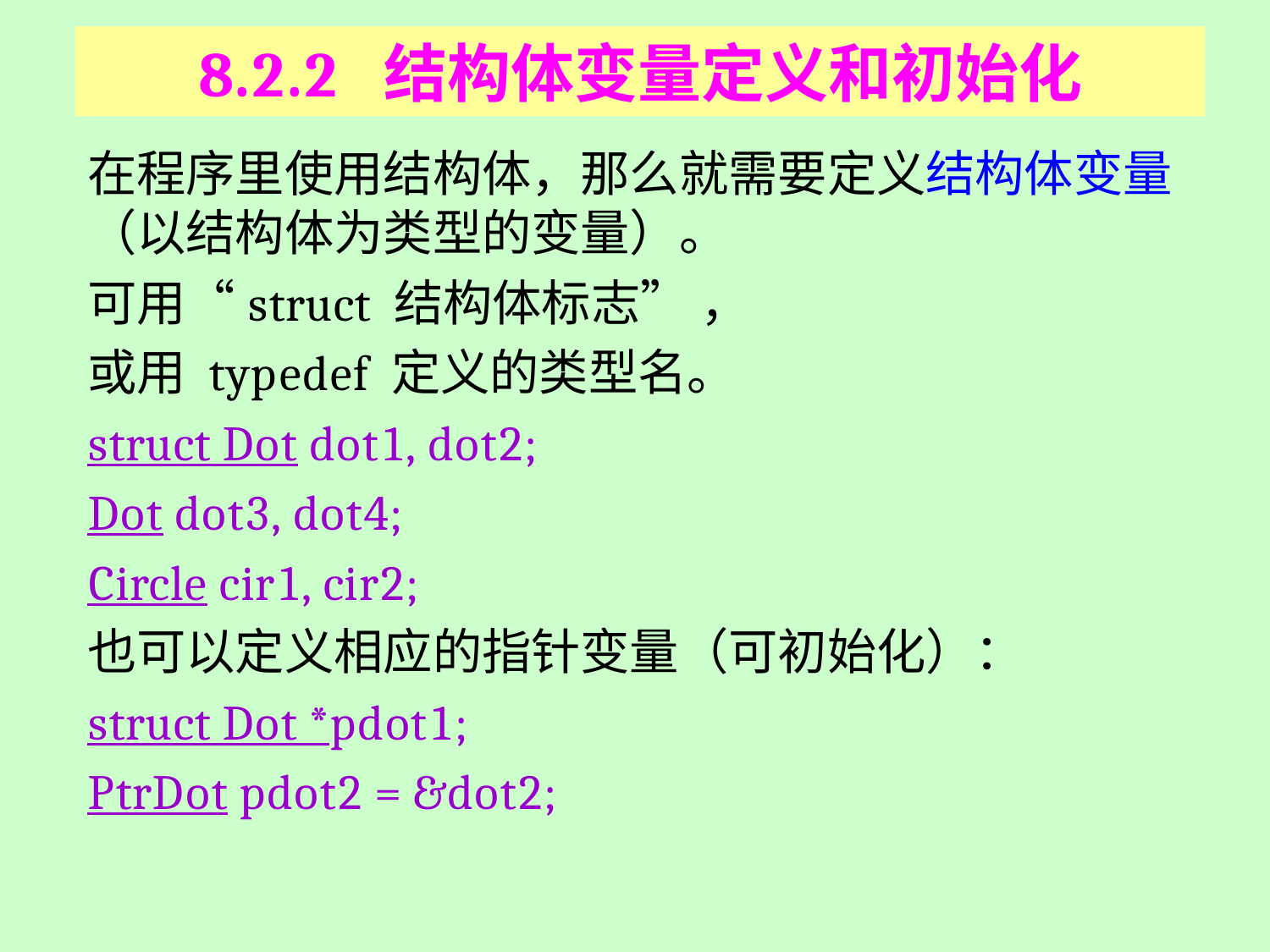

# 8.2.2  结构体变量定义和初始化
在程序里使用结构体，那么就需要定义结构体变量（以结构体为类型的变量）。
可用“struct 结构体标志” ，
或用 typedef 定义的类型名。
struct Dot dot1, dot2;
Dot dot3, dot4;
Circle cir1, cir2;
也可以定义相应的指针变量（可初始化）：
struct Dot *pdot1;
PtrDot pdot2 = &dot2;
16